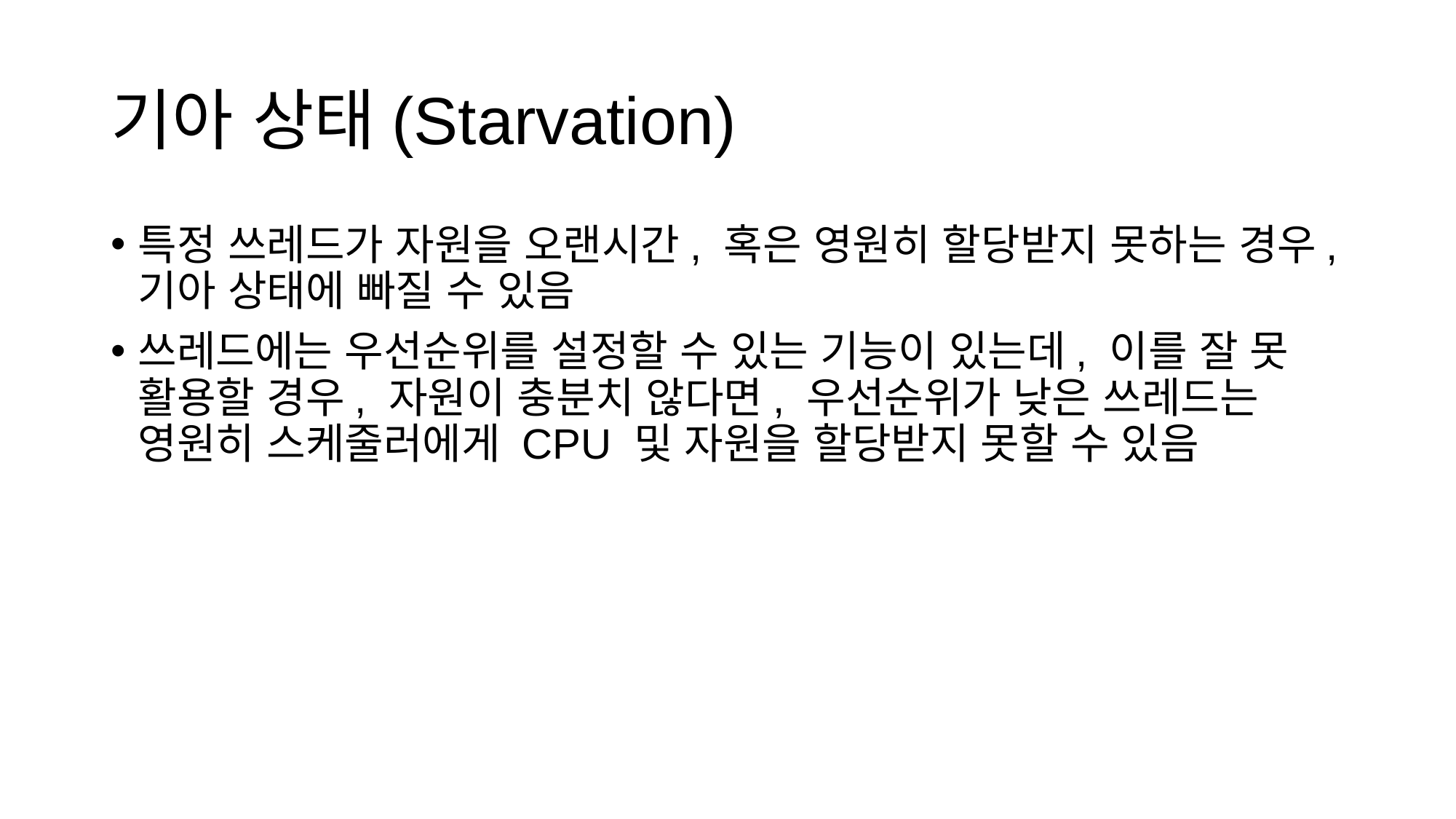

# 기아 상태(Starvation)
특정 쓰레드가 자원을 오랜시간, 혹은 영원히 할당받지 못하는 경우, 기아 상태에 빠질 수 있음
쓰레드에는 우선순위를 설정할 수 있는 기능이 있는데, 이를 잘 못 활용할 경우, 자원이 충분치 않다면, 우선순위가 낮은 쓰레드는 영원히 스케줄러에게 CPU 및 자원을 할당받지 못할 수 있음